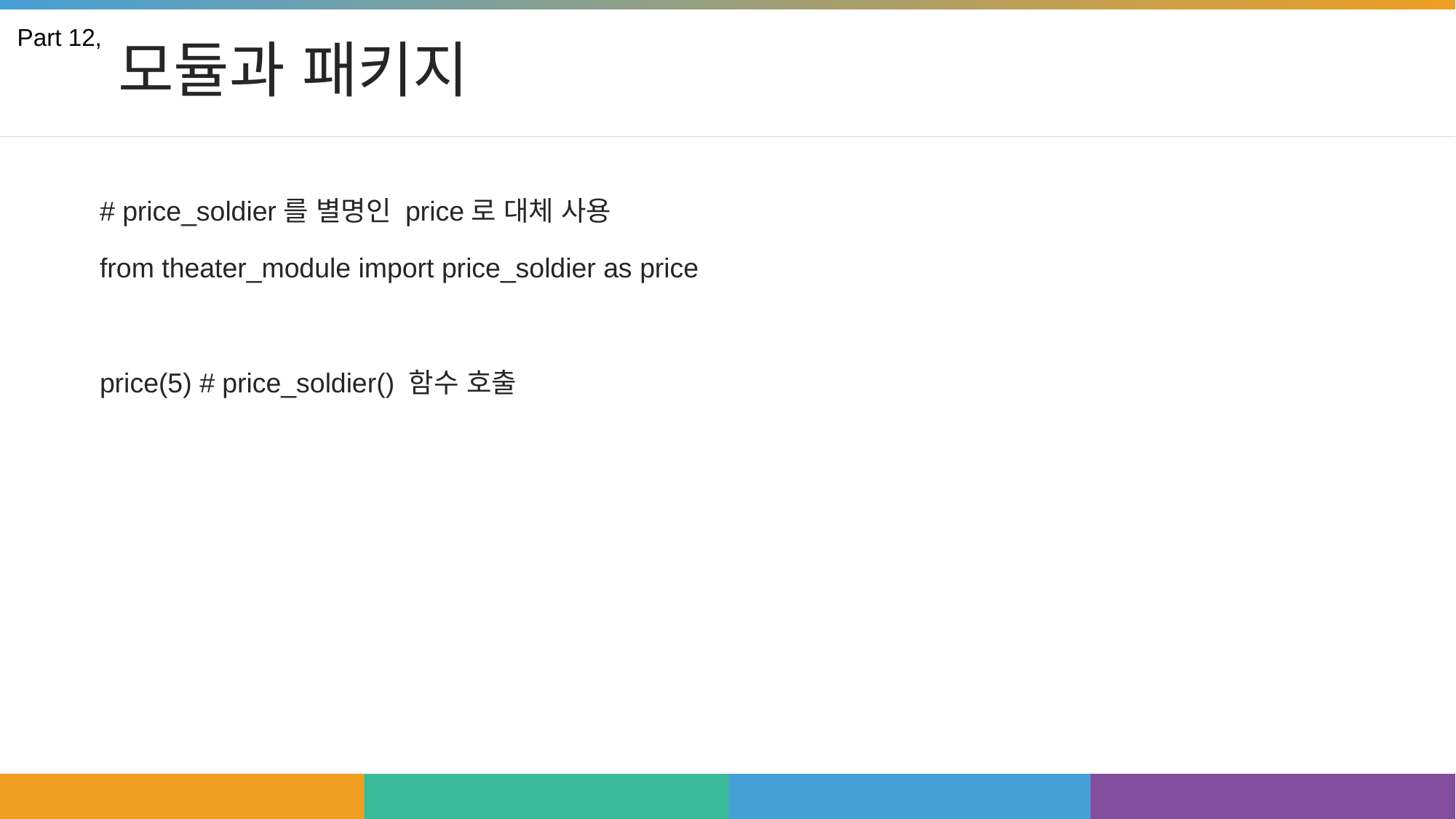

# 모듈과 패키지
Part 12,
# price_soldier를 별명인 price로 대체 사용
from theater_module import price_soldier as price

price(5) # price_soldier() 함수 호출